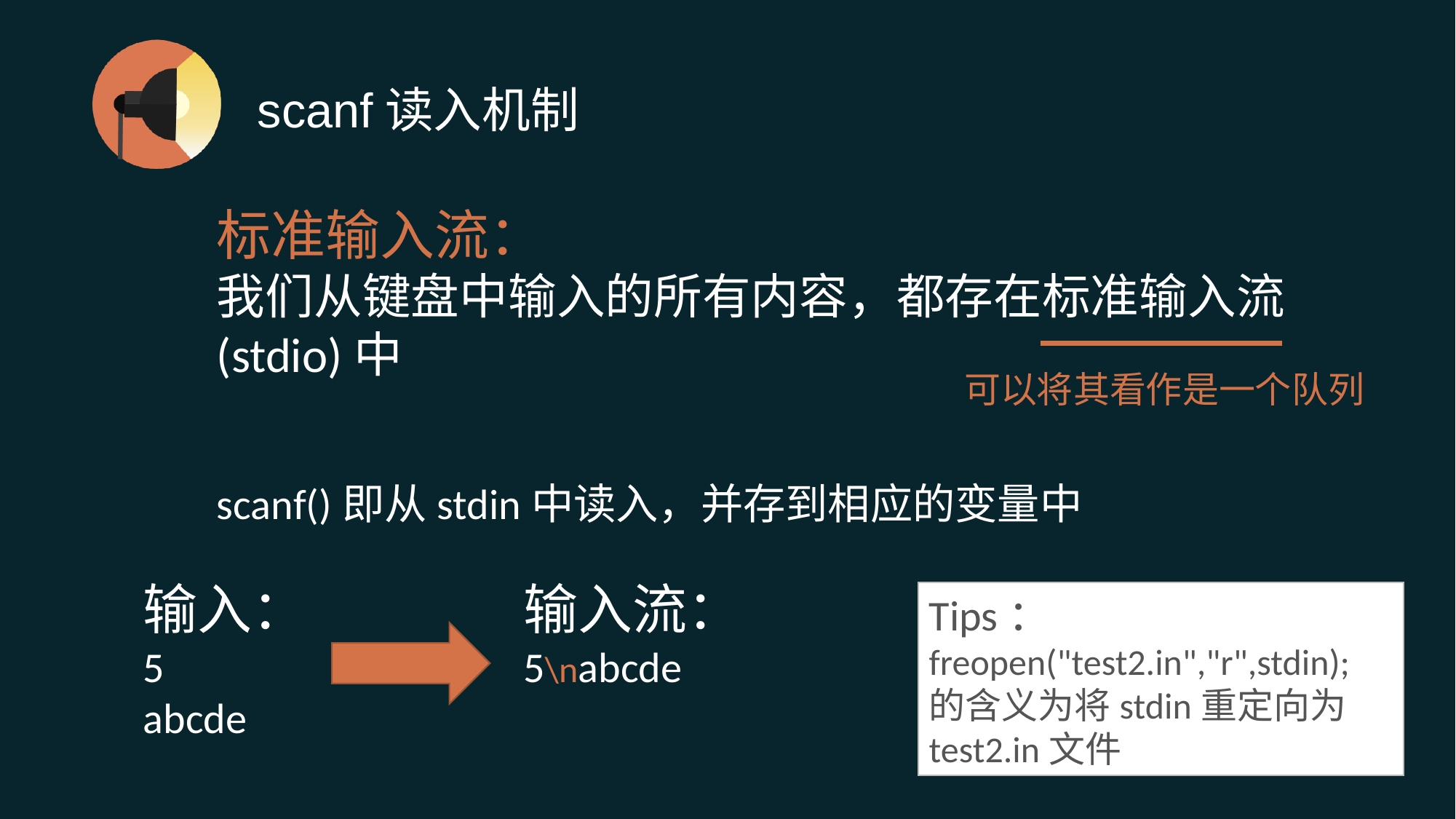

# scanf读入机制
标准输入流：
我们从键盘中输入的所有内容，都存在标准输入流(stdio)中
可以将其看作是一个队列
scanf()即从stdin中读入，并存到相应的变量中
输入：
5
abcde
输入流：
5\nabcde
Tips：
freopen("test2.in","r",stdin);
的含义为将stdin重定向为test2.in文件